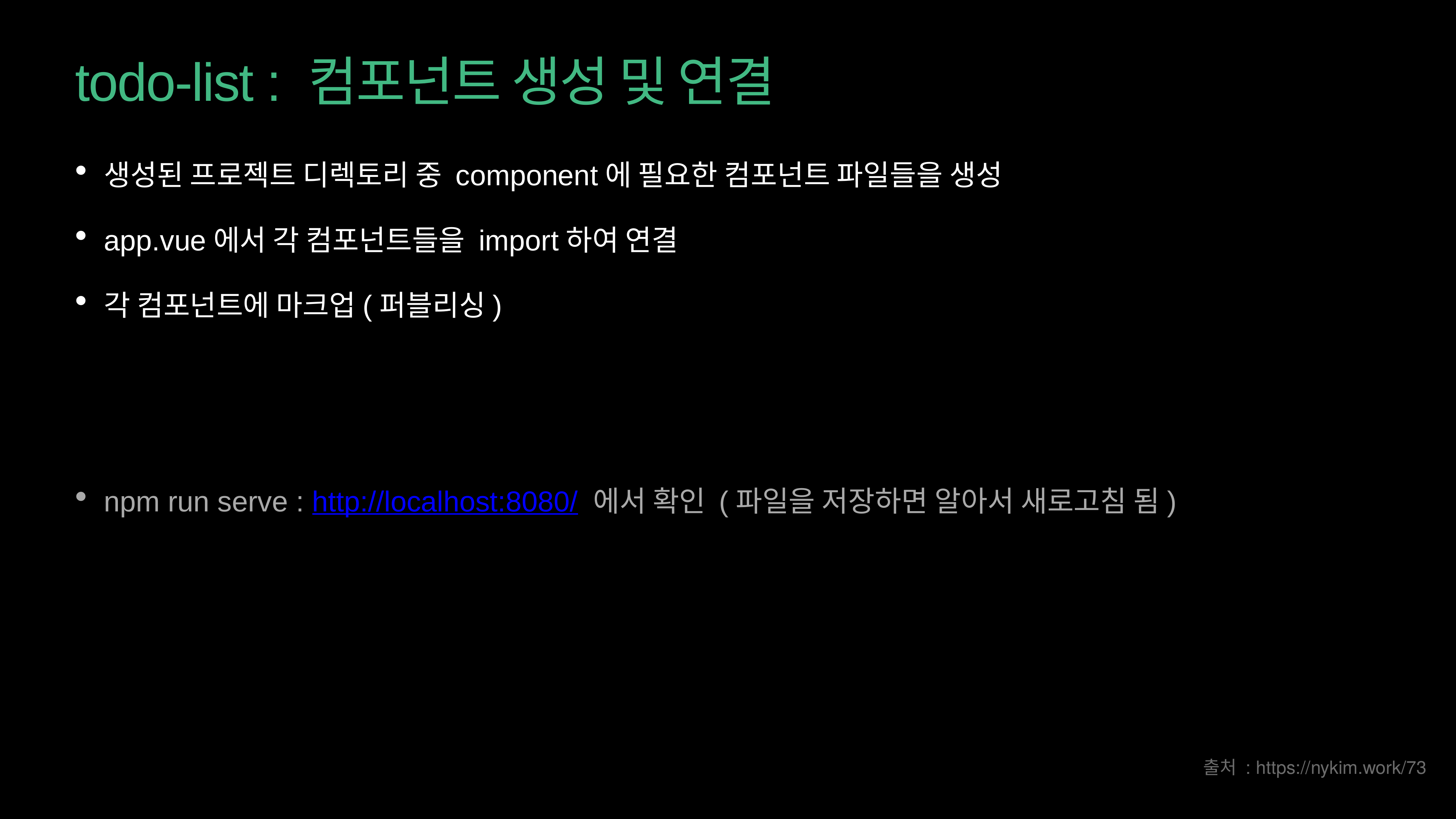

# todo-list : 컴포넌트 생성 및 연결
생성된 프로젝트 디렉토리 중 component에 필요한 컴포넌트 파일들을 생성
app.vue에서 각 컴포넌트들을 import하여 연결
각 컴포넌트에 마크업(퍼블리싱)

npm run serve : http://localhost:8080/ 에서 확인 (파일을 저장하면 알아서 새로고침 됨)
출처 : https://nykim.work/73